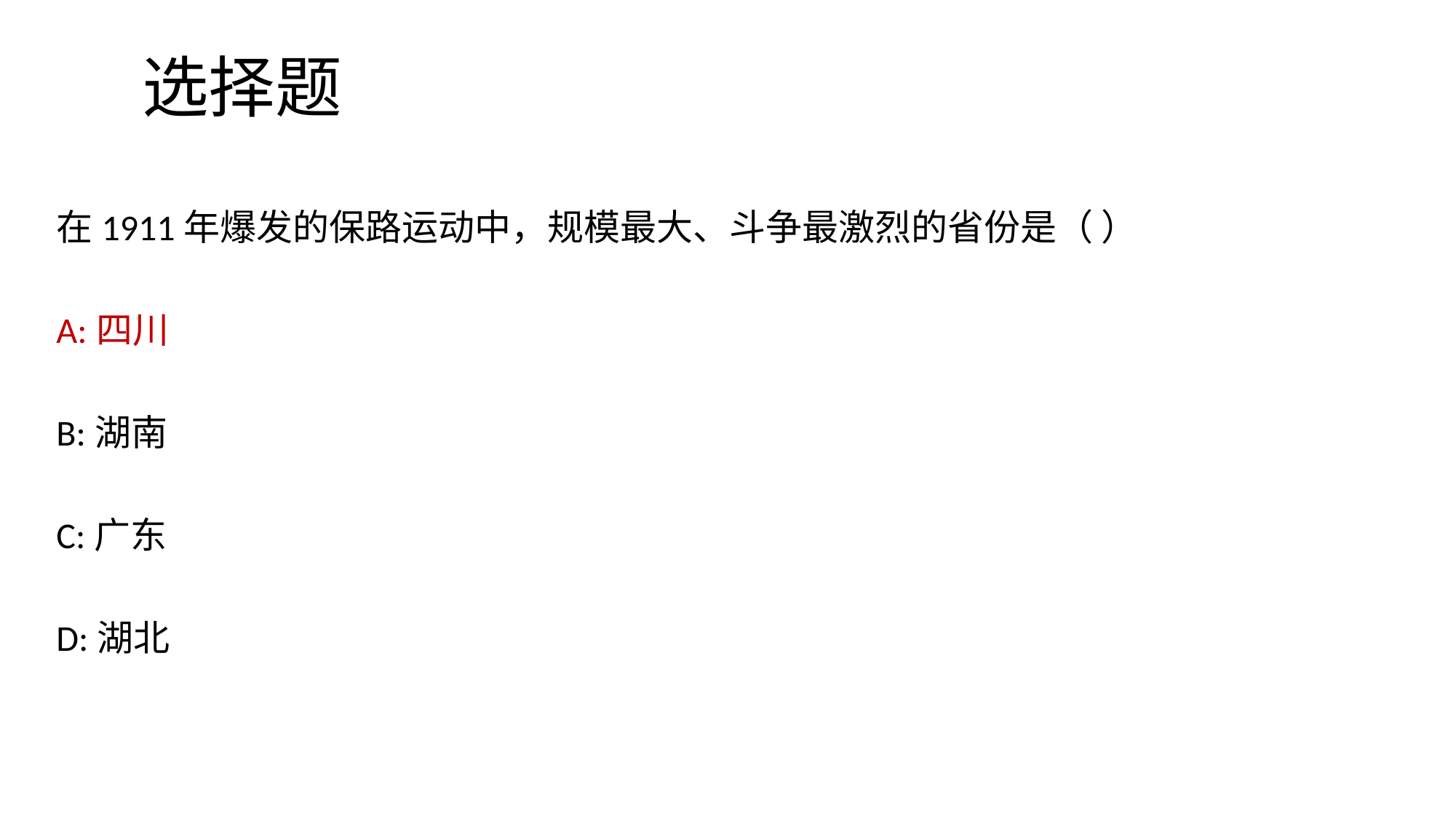

# 选择题
在1911年爆发的保路运动中，规模最大、斗争最激烈的省份是（ ）
A:四川
B:湖南
C:广东
D:湖北